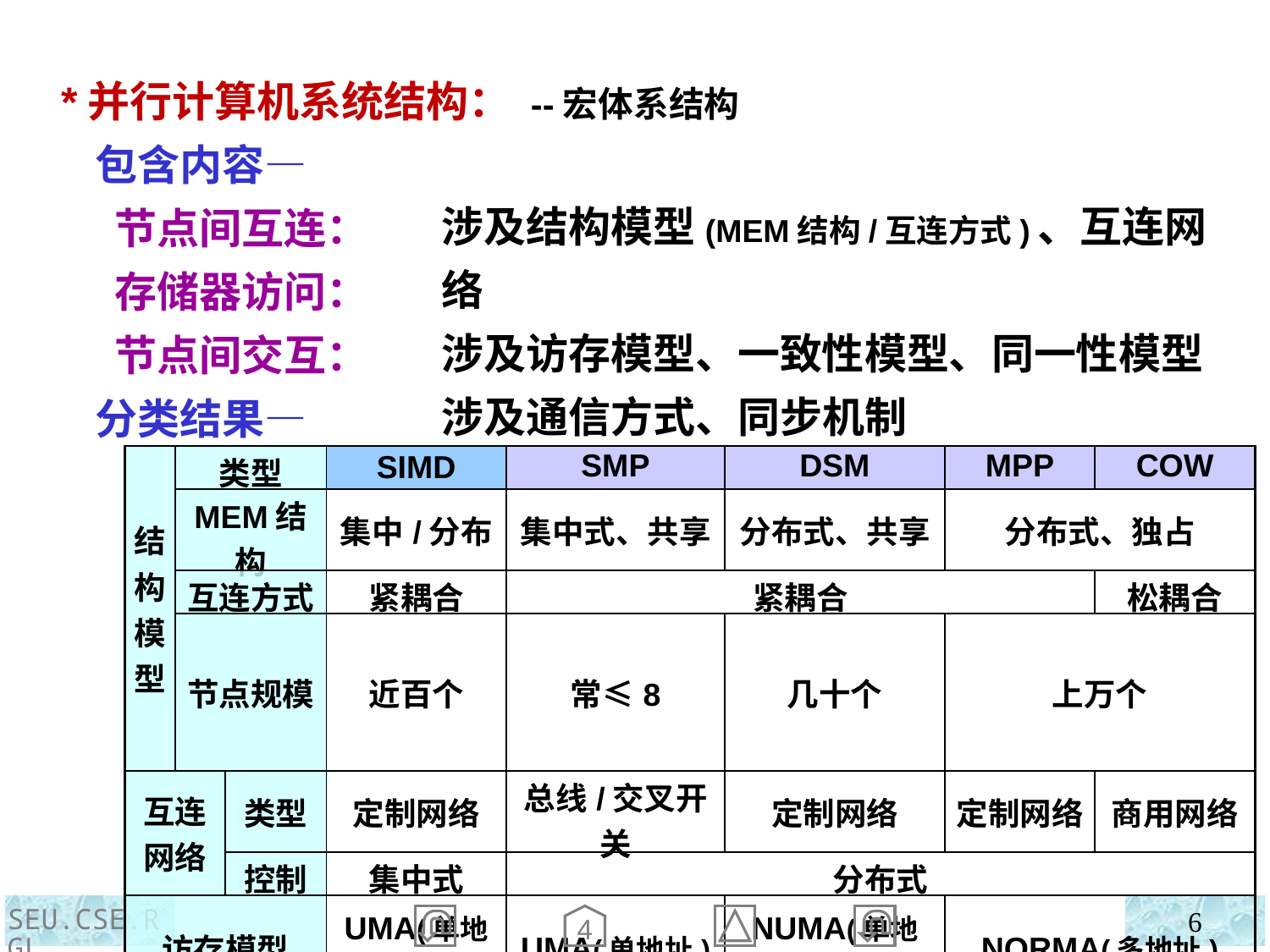

*并行计算机系统结构： --宏体系结构
     包含内容—
       节点间互连：
       存储器访问：
       节点间交互：
     分类结果—
涉及结构模型(MEM结构/互连方式)、互连网络
涉及访存模型、一致性模型、同一性模型
涉及通信方式、同步机制
| 结构模型 | 类型 |  | SIMD | SMP | DSM | MPP | COW |
| --- | --- | --- | --- | --- | --- | --- | --- |
|  | MEM结构 |  | 集中/分布 | 集中式、共享 | 分布式、共享 | 分布式、独占 |  |
|  | 互连方式 |  | 紧耦合 | 紧耦合 |  |  | 松耦合 |
|  | 节点规模 |  | 近百个 | 常≤8 | 几十个 | 上万个 |  |
| 互连网络 |  | 类型 | 定制网络 | 总线/交叉开关 | 定制网络 | 定制网络 | 商用网络 |
|  |  | 控制 | 集中式 | 分布式 |  |  |  |
| 访存模型 |  |  | UMA(单地址) | UMA(单地址) | NUMA(单地址) | NORMA(多地址) |  |
| 通信方式 |  |  | 控制IN | 共享MEM |  | 消息传递 |  |
| 同步机制 |  |  | 指令级同步 | 显式同步(MIMD特性为异步或松同步) |  |  |  |
| 编程模型 |  |  | 数据并行 | 共享变量 |  | 消息传递 |  |
SEU.CSE.RGL
6

4